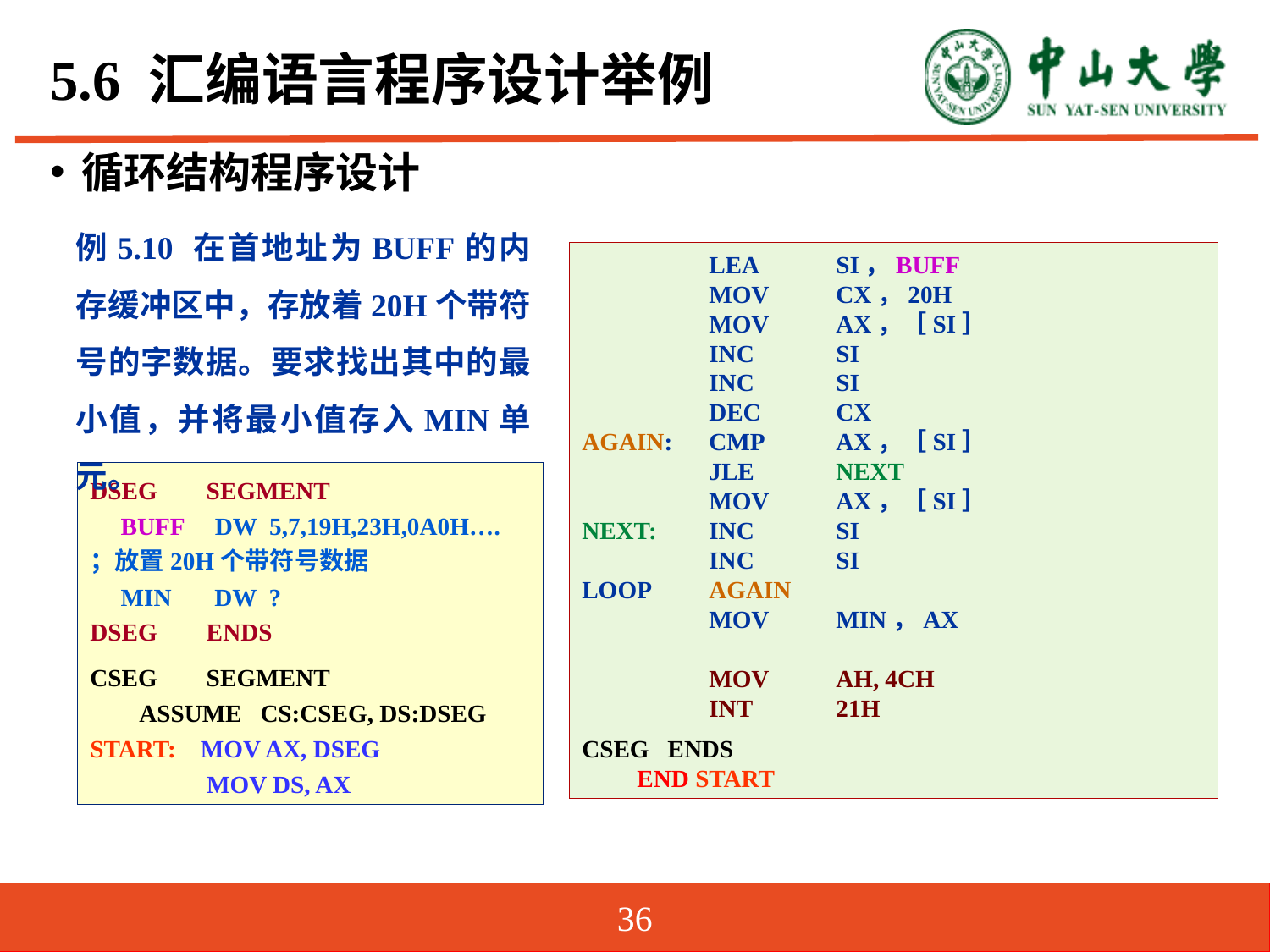

# 5.6 汇编语言程序设计举例
循环结构程序设计

例5.10 在首地址为BUFF的内存缓冲区中，存放着20H个带符号的字数据。要求找出其中的最小值，并将最小值存入MIN单元。
	LEA	SI，BUFF
	MOV  	CX，20H
	MOV	AX，［SI］
	INC	SI
	INC	SI
	DEC	CX
AGAIN: 	CMP	AX，［SI］
	JLE	NEXT
	MOV	AX，［SI］
NEXT: 	INC	SI
	INC	SI
LOOP	AGAIN
	MOV	MIN，AX

                   	MOV 	AH, 4CH
          	INT 	21H
CSEG   ENDS
         END START
DSEG        SEGMENT
     BUFF     DW  5,7,19H,23H,0A0H….
；放置20H个带符号数据
     MIN       DW  ?
DSEG        ENDS
CSEG        SEGMENT
        ASSUME   CS:CSEG, DS:DSEG
START:    MOV AX, DSEG
                   MOV DS, AX
36